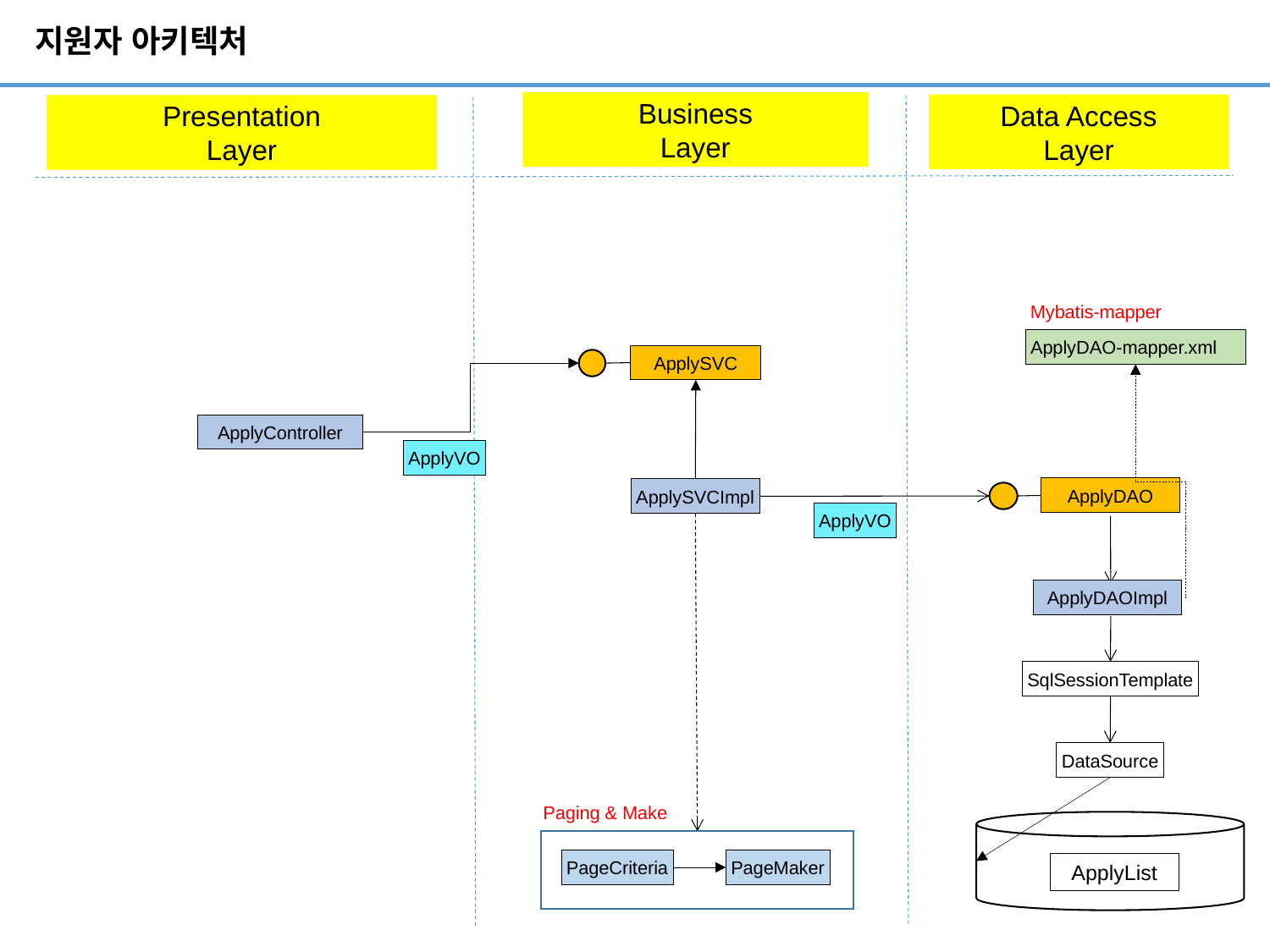

# 지원자 아키텍처

Business
Layer
Data Access
Layer
Presentation
Layer
Mybatis-mapper
ApplyDAO-mapper.xml
ApplySVC

ApplyController
ApplyVO
ApplyDAO

ApplySVCImpl
ApplyVO
ApplyDAOImpl
SqlSessionTemplate
DataSource
Paging & Make

ApplyList

PageCriteria
PageMaker